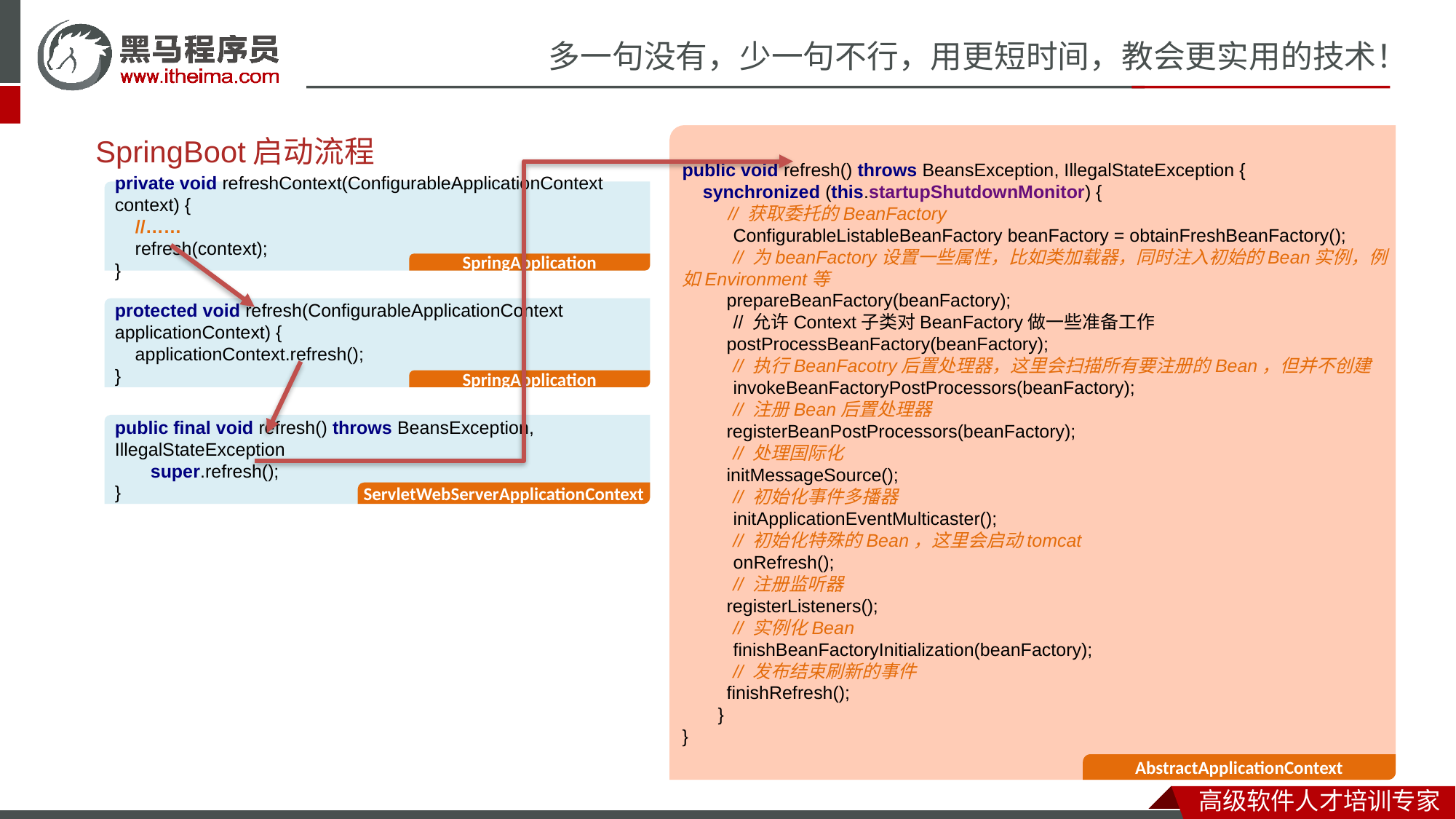

# SpringBoot启动流程
public void refresh() throws BeansException, IllegalStateException {
    synchronized (this.startupShutdownMonitor) {
         // 获取委托的BeanFactory
          ConfigurableListableBeanFactory beanFactory = obtainFreshBeanFactory();
          // 为beanFactory设置一些属性，比如类加载器，同时注入初始的Bean实例，例如Environment等
          prepareBeanFactory(beanFactory);
          // 允许Context子类对BeanFactory做一些准备工作
          postProcessBeanFactory(beanFactory);
          // 执行BeanFacotry后置处理器，这里会扫描所有要注册的Bean，但并不创建
          invokeBeanFactoryPostProcessors(beanFactory);
          // 注册Bean后置处理器
          registerBeanPostProcessors(beanFactory);
          // 处理国际化
          initMessageSource();
          // 初始化事件多播器
          initApplicationEventMulticaster();
          // 初始化特殊的Bean，这里会启动tomcat
          onRefresh();
          // 注册监听器
          registerListeners();
          // 实例化Bean
          finishBeanFactoryInitialization(beanFactory);
          // 发布结束刷新的事件
          finishRefresh();
       }
}
AbstractApplicationContext
private void refreshContext(ConfigurableApplicationContext context) {
    //……
    refresh(context);
}
SpringApplication
protected void refresh(ConfigurableApplicationContext applicationContext) {
    applicationContext.refresh();
}
SpringApplication
public final void refresh() throws BeansException, IllegalStateException
       super.refresh();
}
ServletWebServerApplicationContext